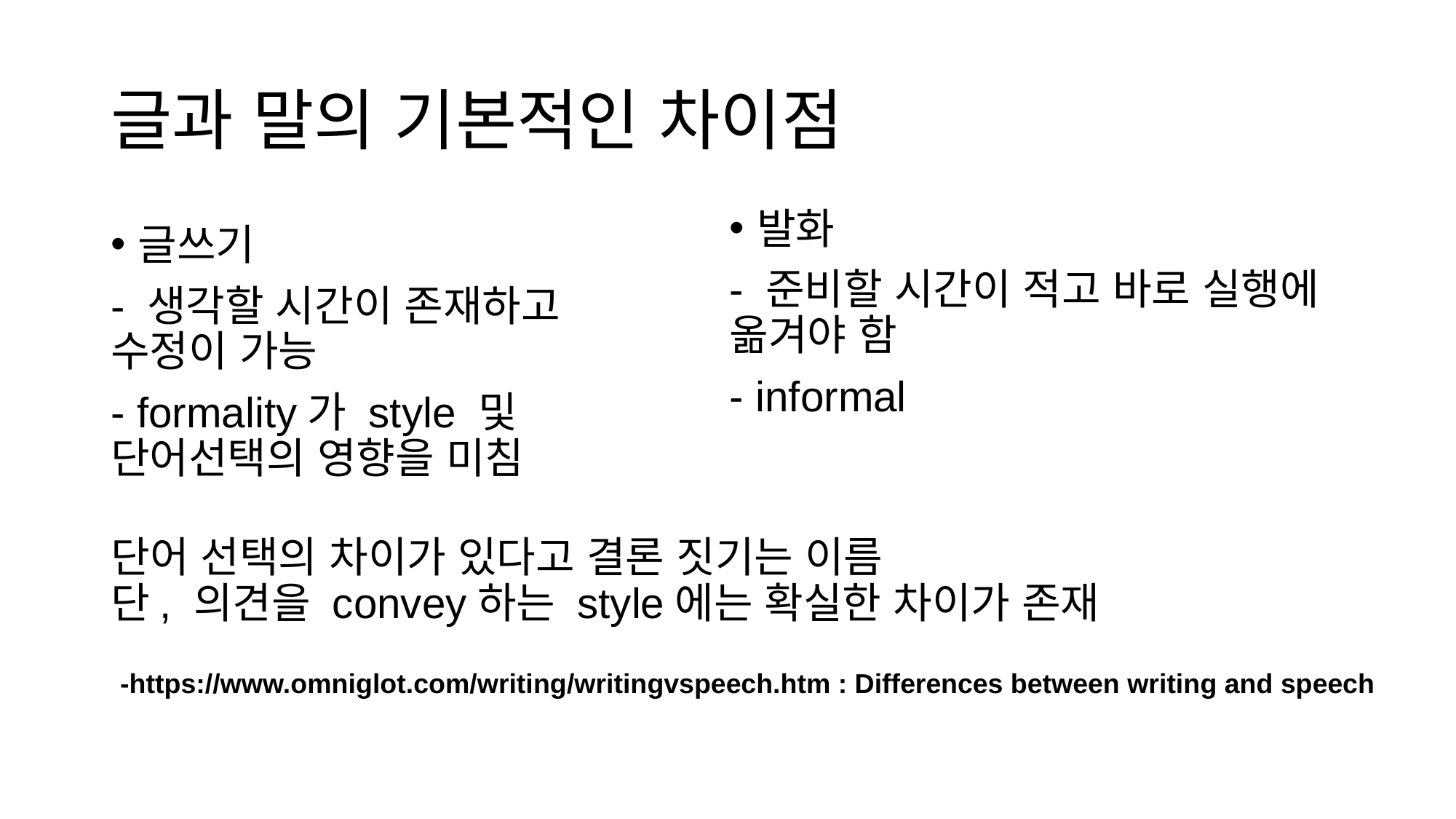

# 글과 말의 기본적인 차이점
발화
- 준비할 시간이 적고 바로 실행에 옮겨야 함
- informal
글쓰기
- 생각할 시간이 존재하고 수정이 가능
- formality가 style 및 단어선택의 영향을 미침

단어 선택의 차이가 있다고 결론 짓기는 이름
단, 의견을 convey하는 style에는 확실한 차이가 존재
-https://www.omniglot.com/writing/writingvspeech.htm : Differences between writing and speech